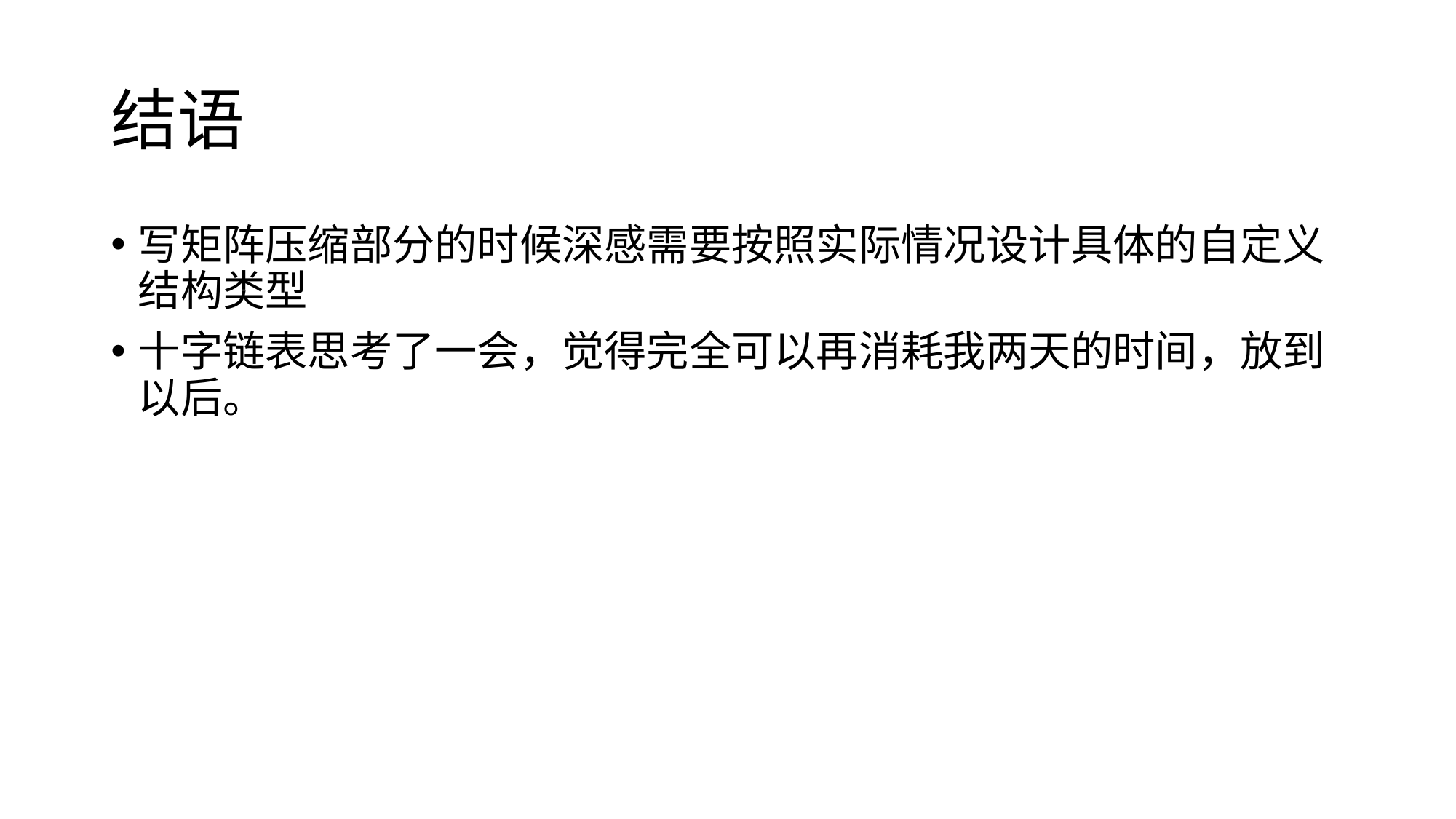

# 结语
写矩阵压缩部分的时候深感需要按照实际情况设计具体的自定义结构类型
十字链表思考了一会，觉得完全可以再消耗我两天的时间，放到以后。